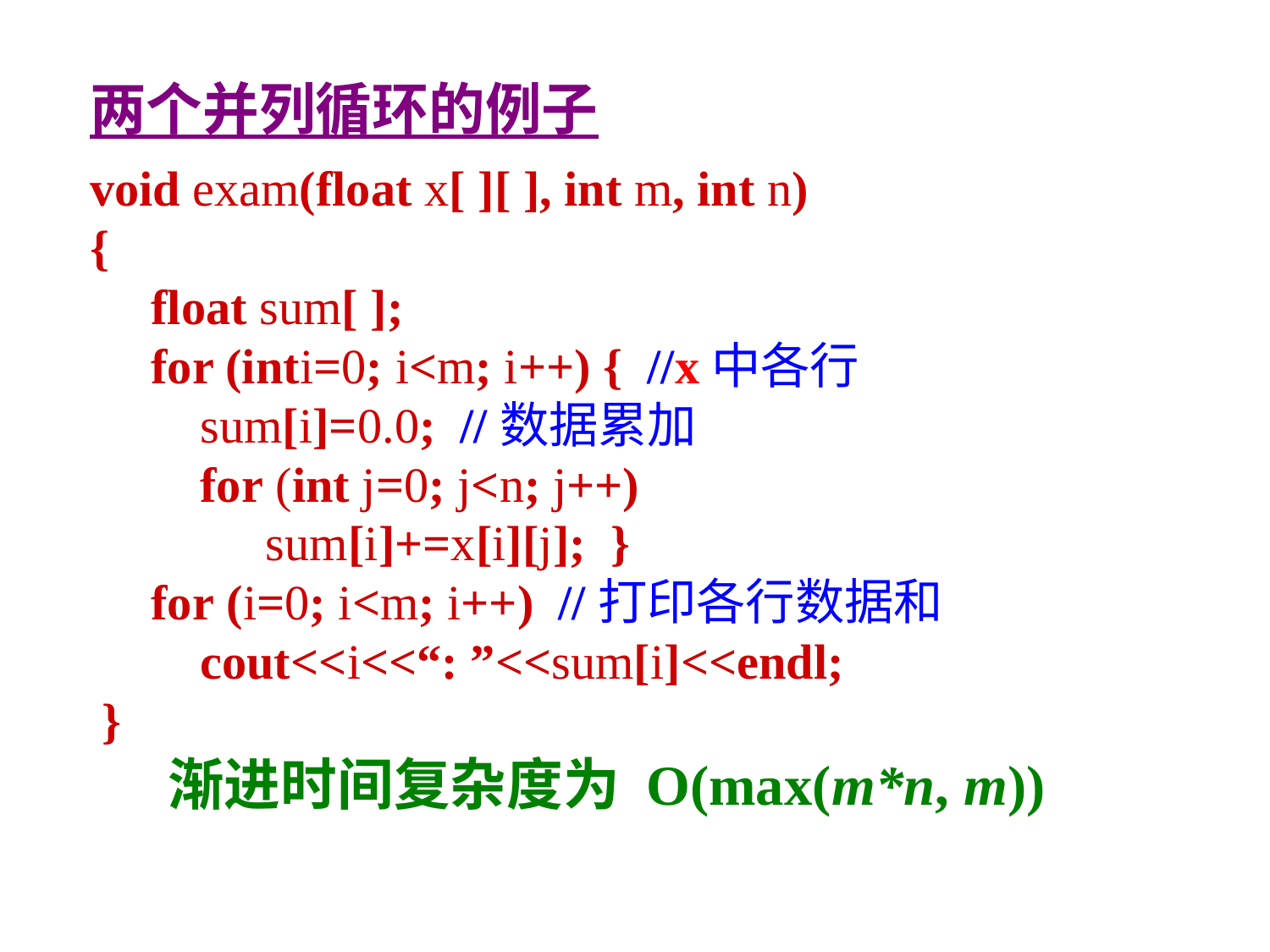

两个并列循环的例子
void exam(float x[ ][ ], int m, int n)
{
     float sum[ ];
     for (inti=0; i<m; i++) {  //x中各行
         sum[i]=0.0;  //数据累加
         for (int j=0; j<n; j++)
	    sum[i]+=x[i][j];  }
     for (i=0; i<m; i++)  //打印各行数据和
         cout<<i<<“: ”<<sum[i]<<endl;
 }
     渐进时间复杂度为 O(max(m*n, m))
96